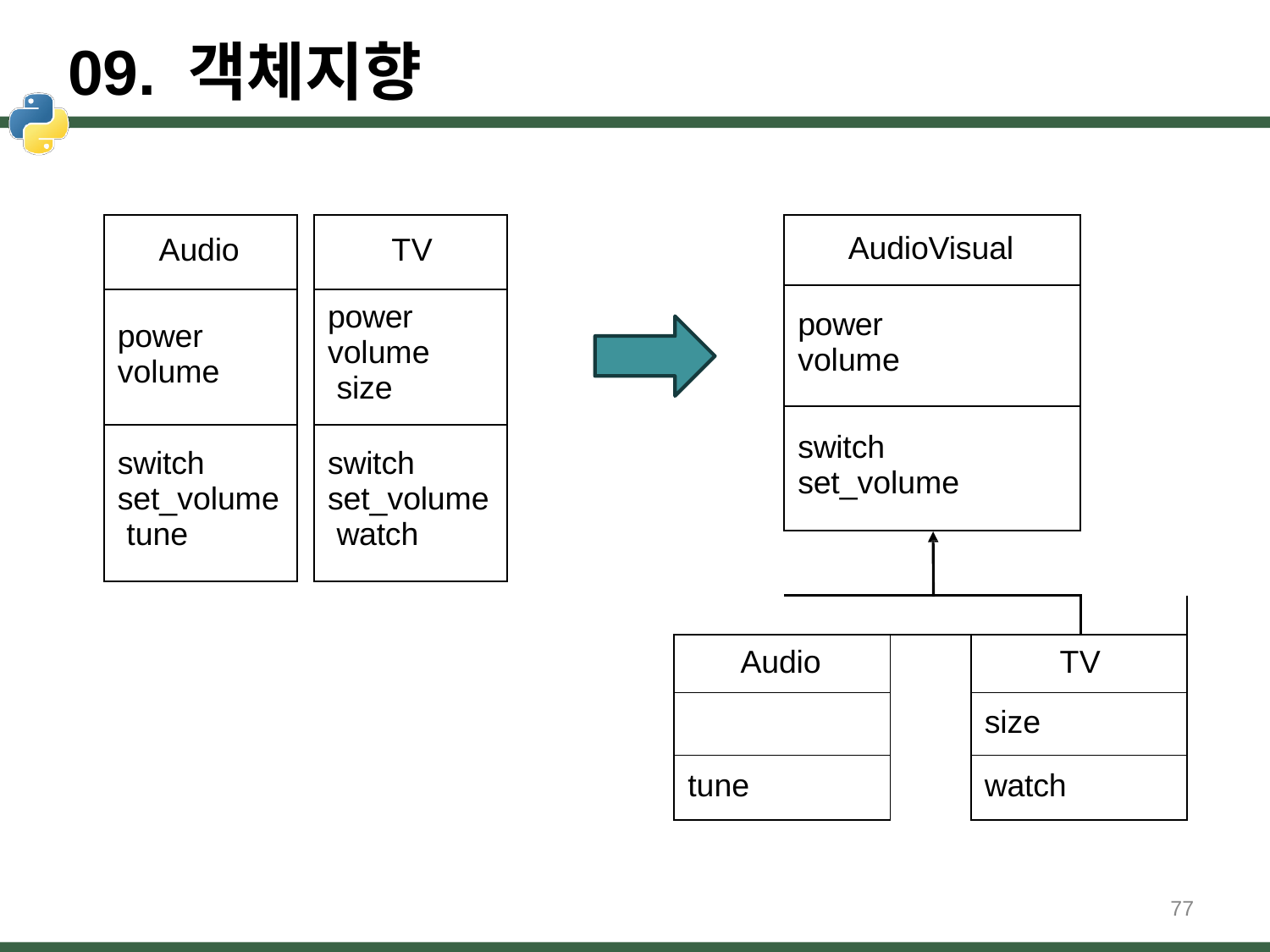

# 09. 객체지향

| Audio |
| --- |
| power volume |
| switch set\_volume tune |
| TV |
| --- |
| power volume size |
| switch set\_volume watch |
| AudioVisual |
| --- |
| power volume |
| switch set\_volume |

|  |  |  |  |  |
| --- | --- | --- | --- | --- |
| Audio |  |  | TV |  |
|  |  |  | size |  |
| tune |  |  | watch |  |
77